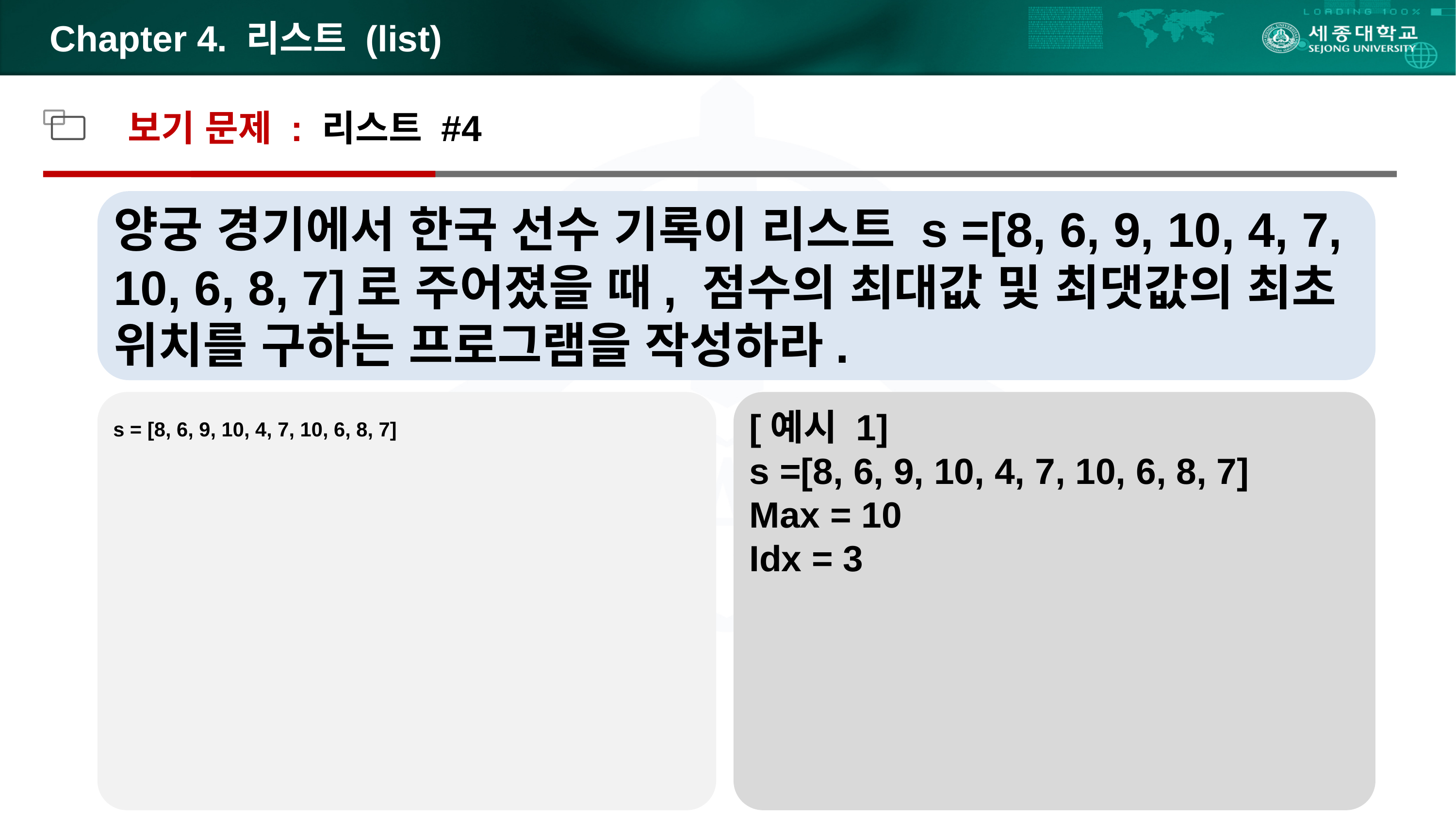

# Chapter 4. 리스트 (list)
보기 문제 : 리스트 #4
양궁 경기에서 한국 선수 기록이 리스트 s =[8, 6, 9, 10, 4, 7, 10, 6, 8, 7]로 주어졌을 때, 점수의 최대값 및 최댓값의 최초 위치를 구하는 프로그램을 작성하라.
s = [8, 6, 9, 10, 4, 7, 10, 6, 8, 7]
[예시 1]
s =[8, 6, 9, 10, 4, 7, 10, 6, 8, 7]
Max = 10
Idx = 3